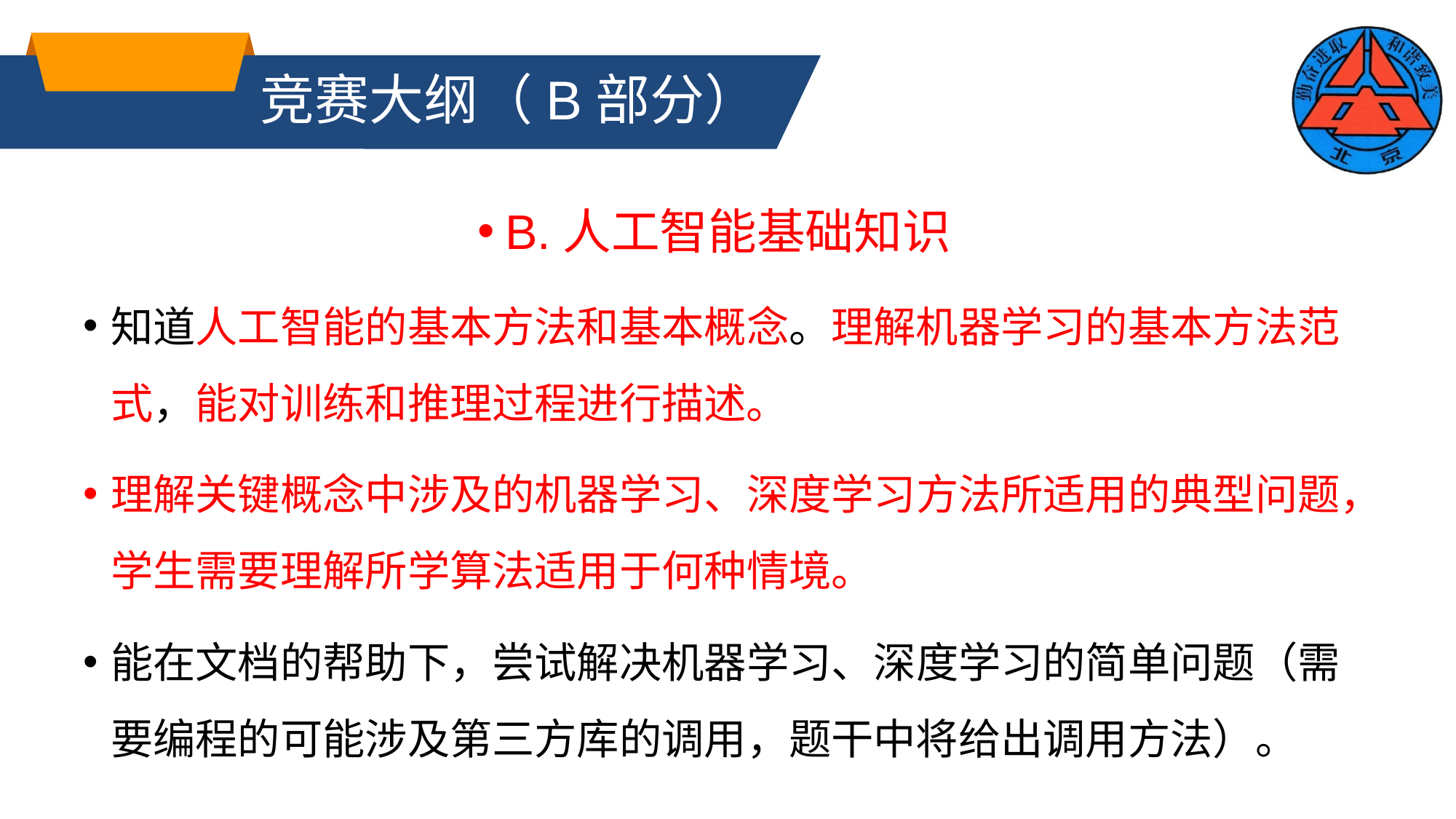

# 竞赛大纲（B部分）
B.人工智能基础知识
知道人工智能的基本方法和基本概念。理解机器学习的基本方法范式，能对训练和推理过程进行描述。
理解关键概念中涉及的机器学习、深度学习方法所适用的典型问题，学生需要理解所学算法适用于何种情境。
能在文档的帮助下，尝试解决机器学习、深度学习的简单问题（需要编程的可能涉及第三方库的调用，题干中将给出调用方法）。